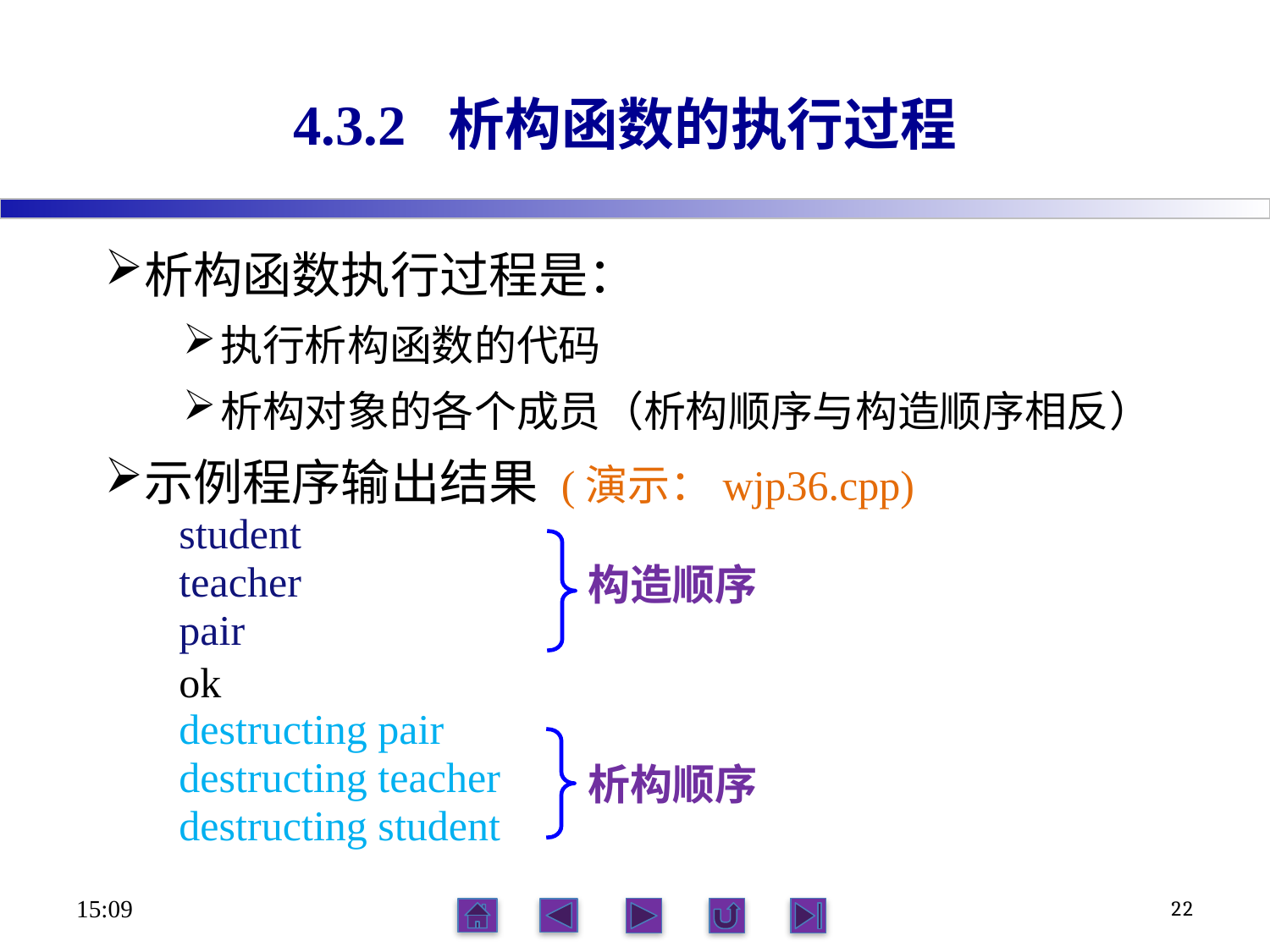

# 4.3.2  析构函数的执行过程
析构函数执行过程是：
执行析构函数的代码
析构对象的各个成员（析构顺序与构造顺序相反）
示例程序输出结果 (演示：wjp36.cpp)
student
teacher
pair
ok
destructing pair
destructing teacher
destructing student

构造顺序

析构顺序
15:09
22